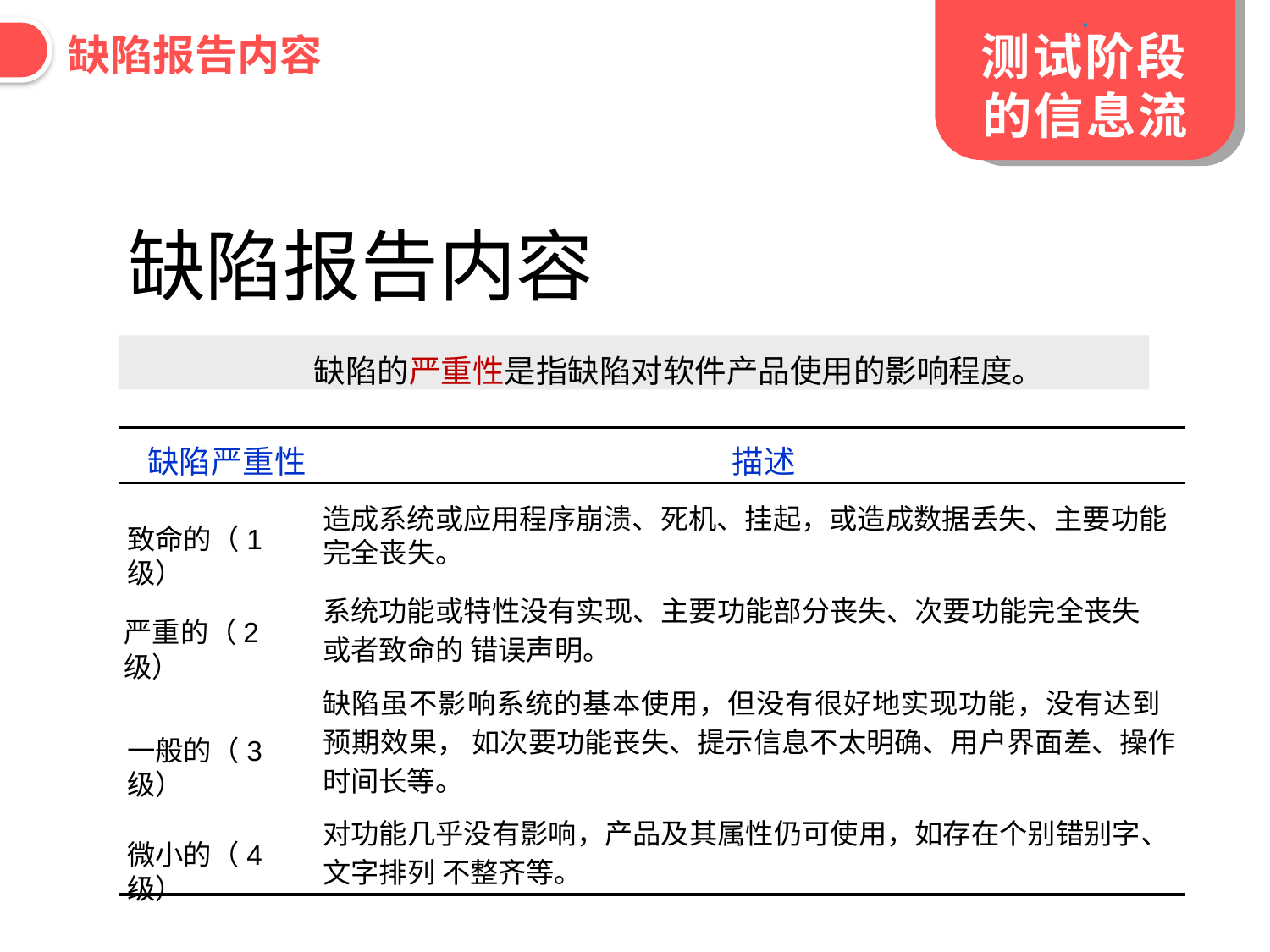

·

测试阶段的信息流

缺陷报告内容
缺陷报告内容
缺陷的严重性是指缺陷对软件产品使用的影响程度。

缺陷严重性	    描述

造成系统或应用程序崩溃、死机、挂起，或造成数据丢失、主要功能完全丧失。
系统功能或特性没有实现、主要功能部分丧失、次要功能完全丧失或者致命的 错误声明。
缺陷虽不影响系统的基本使用，但没有很好地实现功能，没有达到预期效果， 如次要功能丧失、提示信息不太明确、用户界面差、操作时间长等。
对功能几乎没有影响，产品及其属性仍可使用，如存在个别错别字、文字排列 不整齐等。
致命的（1级）
严重的（2级）
一般的（3级）
微小的（4级）